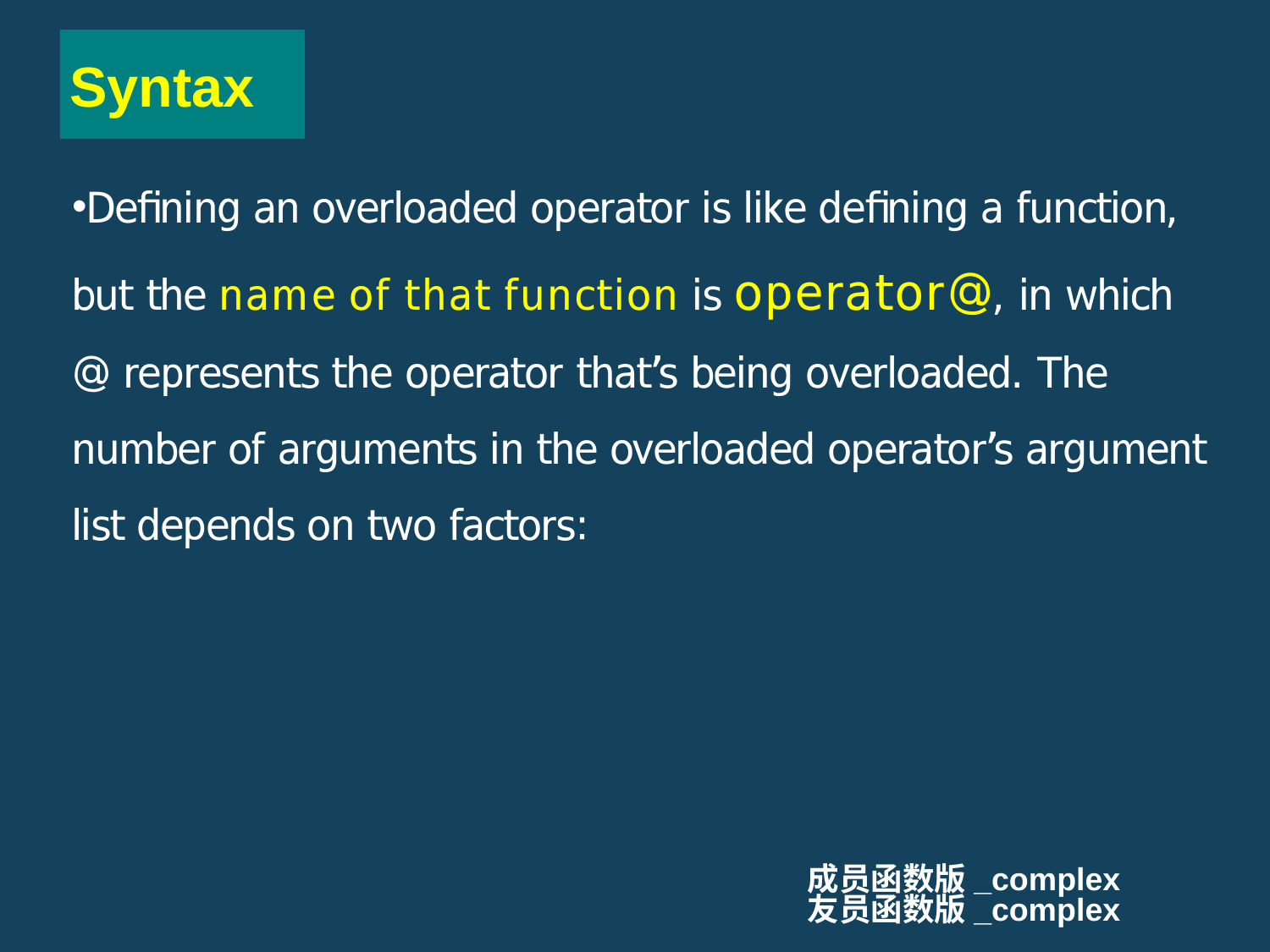

# Syntax
Defining an overloaded operator is like defining a function, but the name of that function is operator@, in which @ represents the operator that’s being overloaded. The number of arguments in the overloaded operator’s argument list depends on two factors:
成员函数版_complex
友员函数版_complex